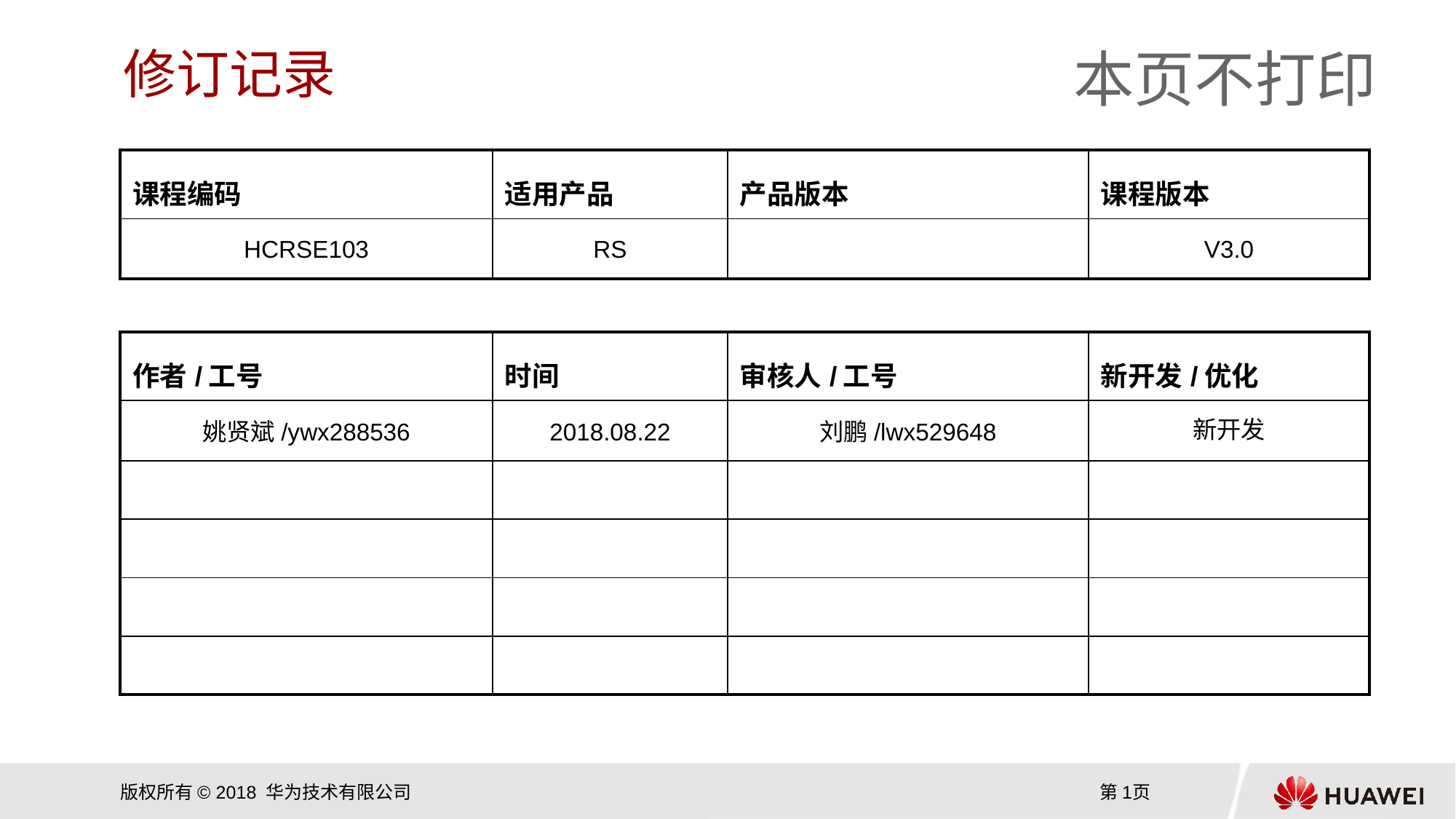

HCRSE103
RS

V3.0
新开发
姚贤斌/ywx288536
2018.08.22
刘鹏/lwx529648